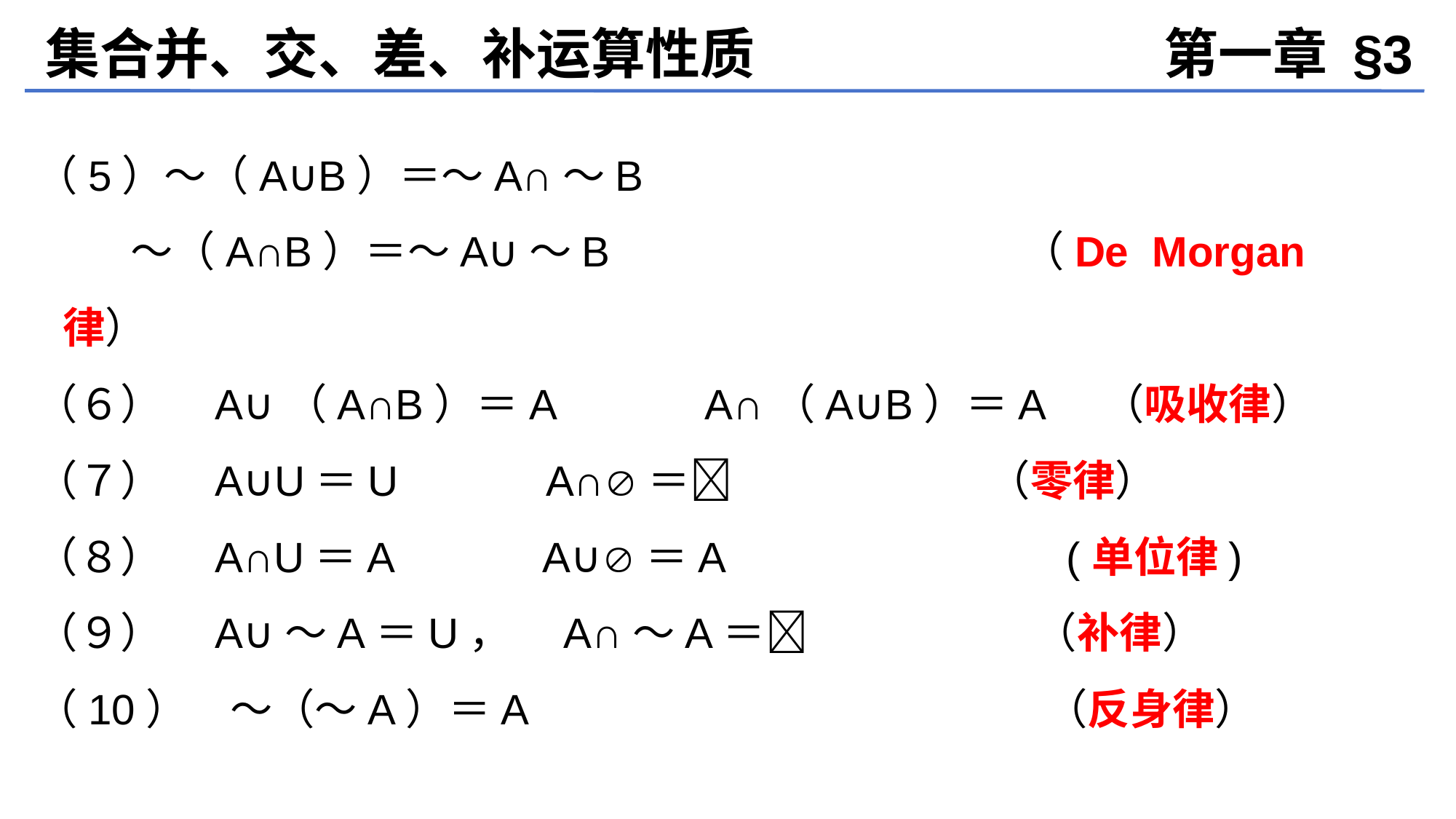

集合并、交、差、补运算性质
第一章 §3
（5）～（A∪B）＝～A∩～B
         ～（A∩B）＝～A∪～B                                  （De  Morgan律）
（６）　A∪（A∩B）＝A　　　A∩（A∪B）＝A    （吸收律）
（７）　A∪U＝U　　　A∩∅＝∅                           （零律）
（８）　A∩U＝A　　　A∪∅＝A                             (单位律)
（９）　A∪～A＝U，　A∩～A＝∅                        （补律）
（10）　～（～A）＝A                                           （反身律）